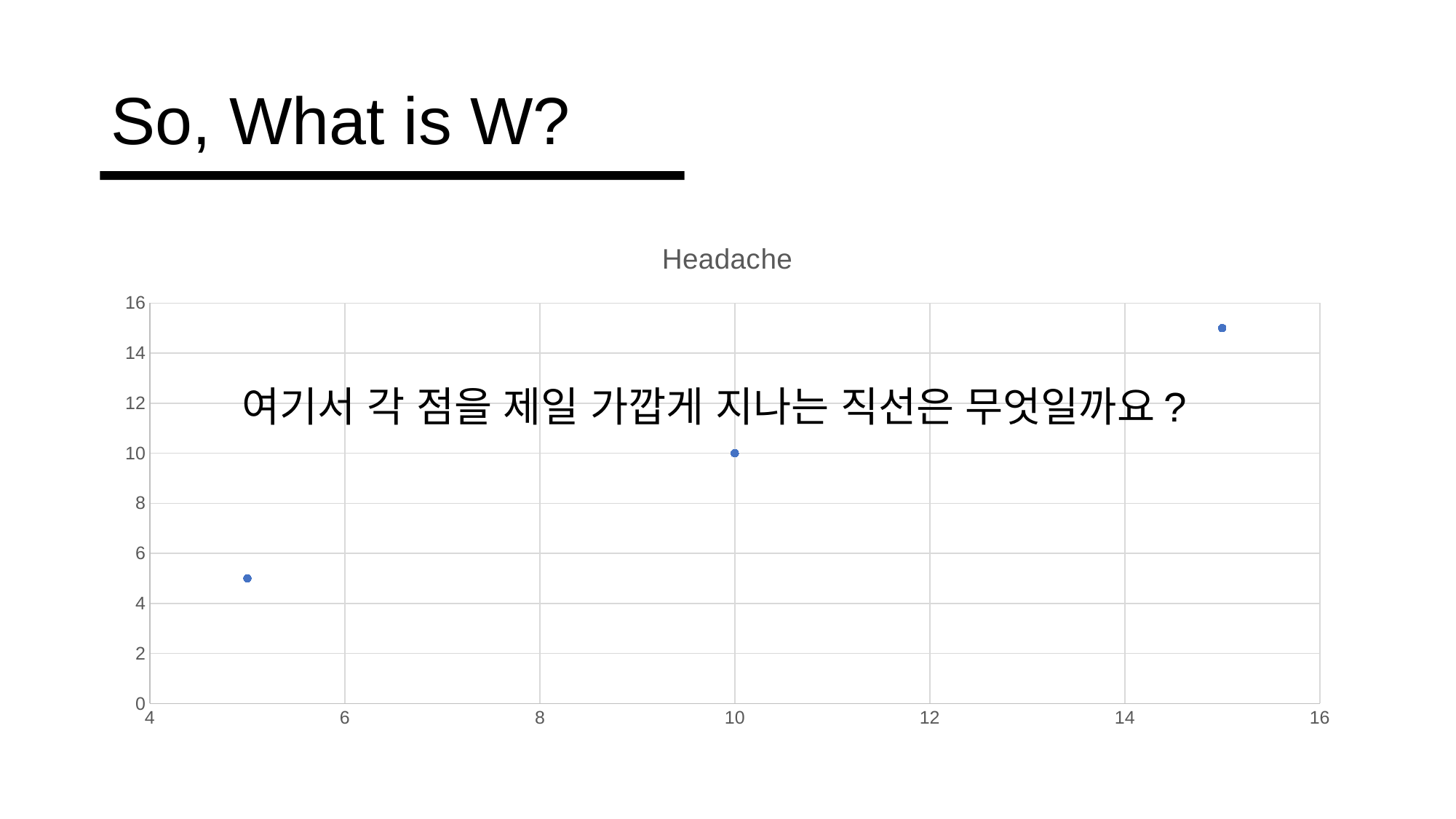

# So, What is W?

### Chart:

| Category | Headache |
|---|---|
여기서 각 점을 제일 가깝게 지나는 직선은 무엇일까요?